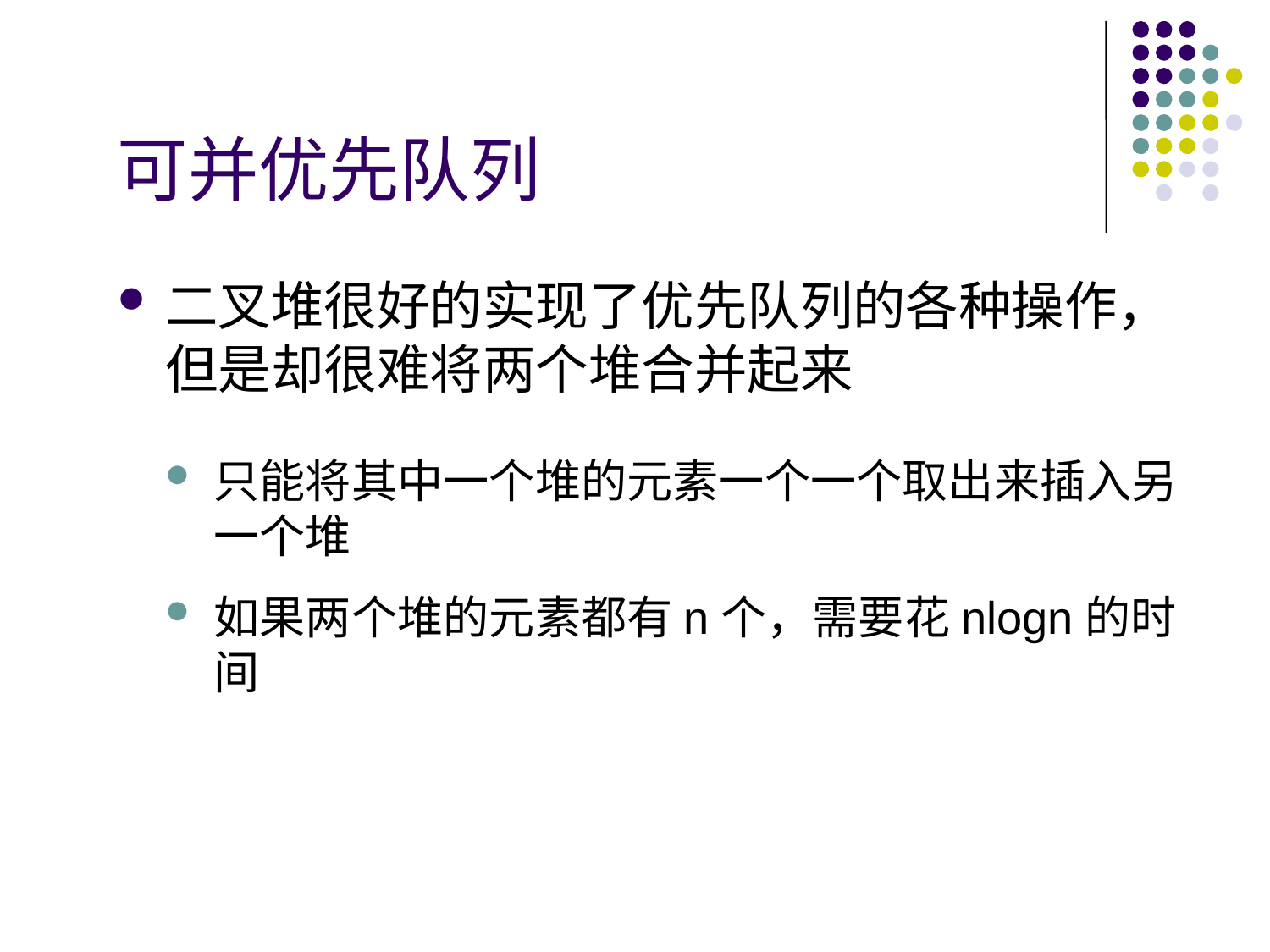

# 可并优先队列
二叉堆很好的实现了优先队列的各种操作，但是却很难将两个堆合并起来
只能将其中一个堆的元素一个一个取出来插入另一个堆
如果两个堆的元素都有n个，需要花nlogn的时间
2